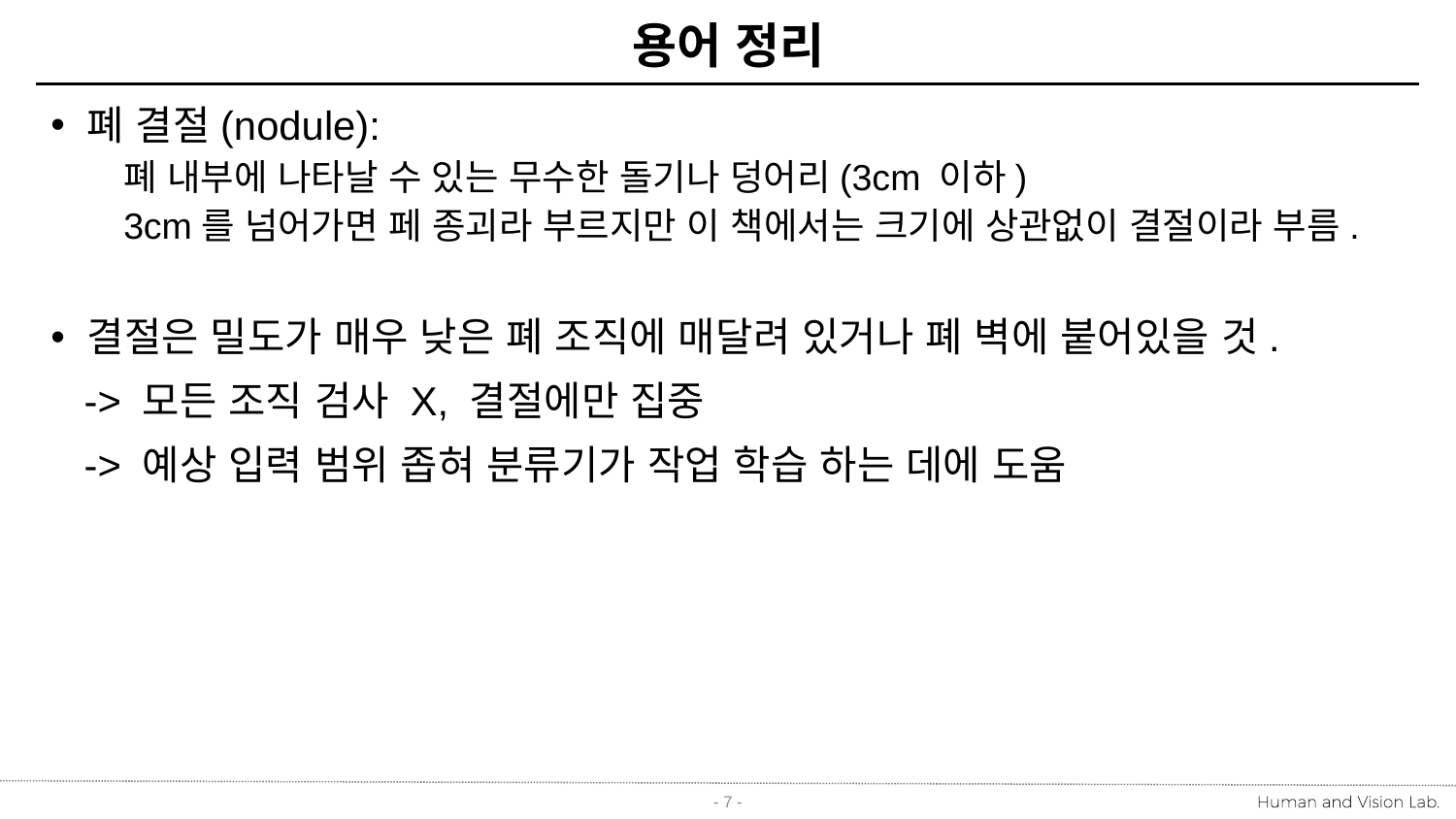

# 용어 정리
폐 결절(nodule):
폐 내부에 나타날 수 있는 무수한 돌기나 덩어리(3cm 이하)
3cm를 넘어가면 페 종괴라 부르지만 이 책에서는 크기에 상관없이 결절이라 부름.

결절은 밀도가 매우 낮은 폐 조직에 매달려 있거나 폐 벽에 붙어있을 것.
   -> 모든 조직 검사 X, 결절에만 집중
   -> 예상 입력 범위 좁혀 분류기가 작업 학습 하는 데에 도움
- 7 -